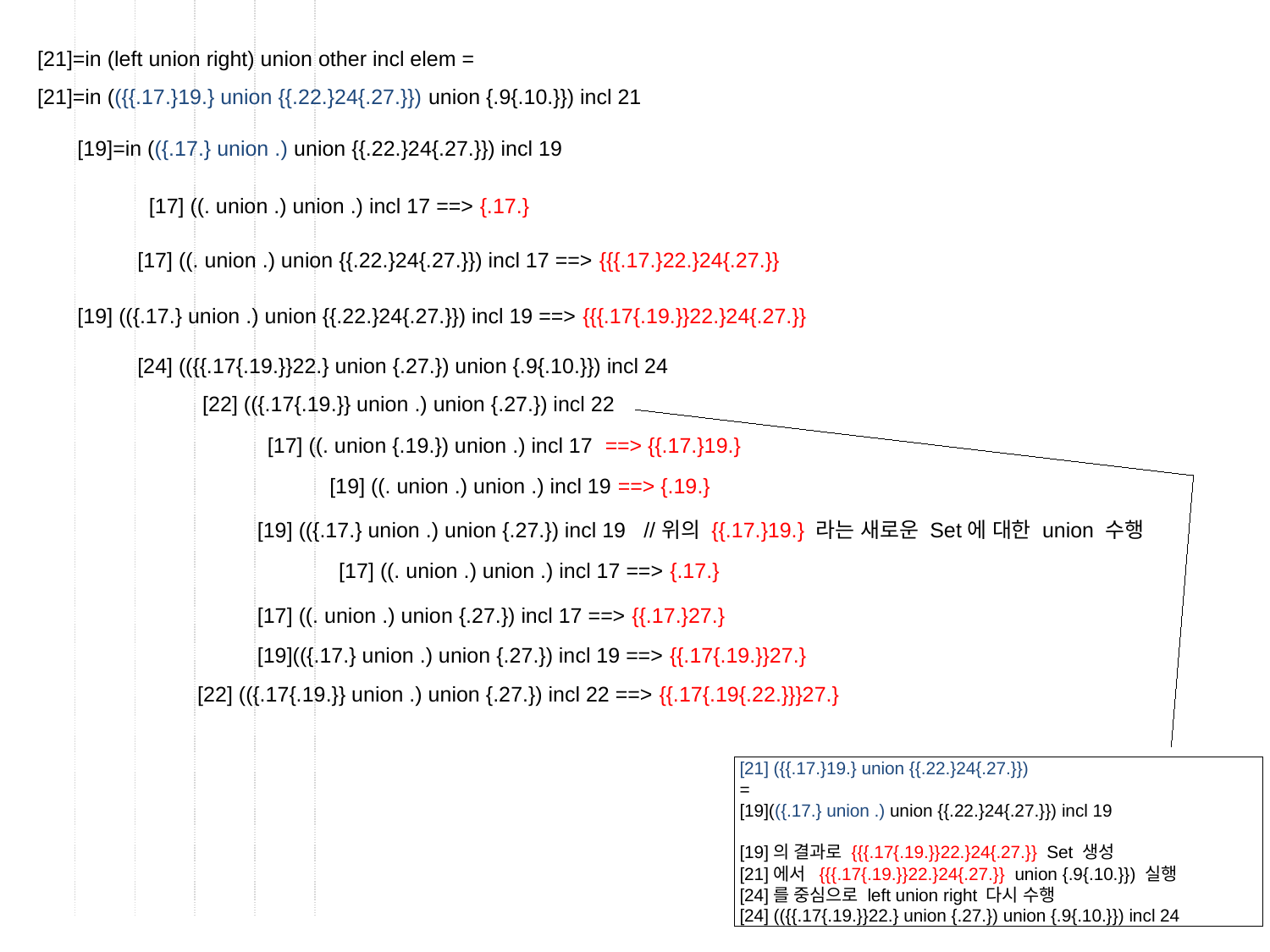

[21]=in (left union right) union other incl elem =
[21]=in (({{.17.}19.} union {{.22.}24{.27.}}) union {.9{.10.}}) incl 21
[19]=in (({.17.} union .) union {{.22.}24{.27.}}) incl 19
[17] ((. union .) union .) incl 17 ==> {.17.}
[17] ((. union .) union {{.22.}24{.27.}}) incl 17 ==> {{{.17.}22.}24{.27.}}
[19] (({.17.} union .) union {{.22.}24{.27.}}) incl 19 ==> {{{.17{.19.}}22.}24{.27.}}
[24] (({{.17{.19.}}22.} union {.27.}) union {.9{.10.}}) incl 24
[22] (({.17{.19.}} union .) union {.27.}) incl 22
[17] ((. union {.19.}) union .) incl 17  ==> {{.17.}19.}
[19] ((. union .) union .) incl 19 ==> {.19.}
[19] (({.17.} union .) union {.27.}) incl 19   //위의 {{.17.}19.} 라는 새로운 Set에 대한 union 수행

[17] ((. union .) union .) incl 17 ==> {.17.}
[17] ((. union .) union {.27.}) incl 17 ==> {{.17.}27.}
[19](({.17.} union .) union {.27.}) incl 19 ==> {{.17{.19.}}27.}
[22] (({.17{.19.}} union .) union {.27.}) incl 22 ==> {{.17{.19{.22.}}}27.}
[21] ({{.17.}19.} union {{.22.}24{.27.}})
=
[19](({.17.} union .) union {{.22.}24{.27.}}) incl 19

[19]의 결과로 {{{.17{.19.}}22.}24{.27.}}  Set 생성
[21]에서  {{{.17{.19.}}22.}24{.27.}}  union {.9{.10.}}) 실행
[24]를 중심으로 left union right 다시 수행
[24] (({{.17{.19.}}22.} union {.27.}) union {.9{.10.}}) incl 24